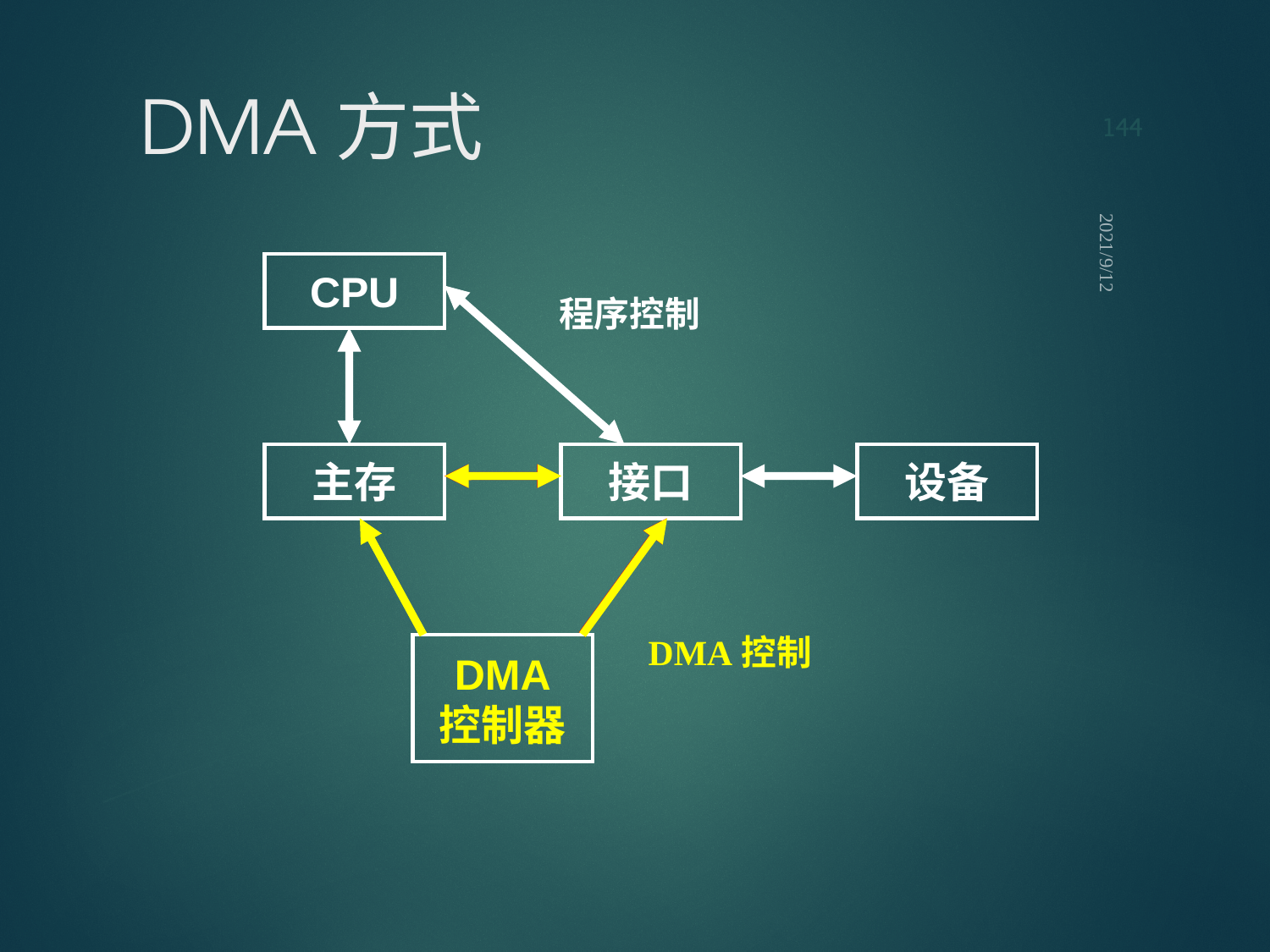

144
# DMA方式
2021/9/12
CPU

程序控制

主存
接口
设备

DMA控制
DMA
控制器